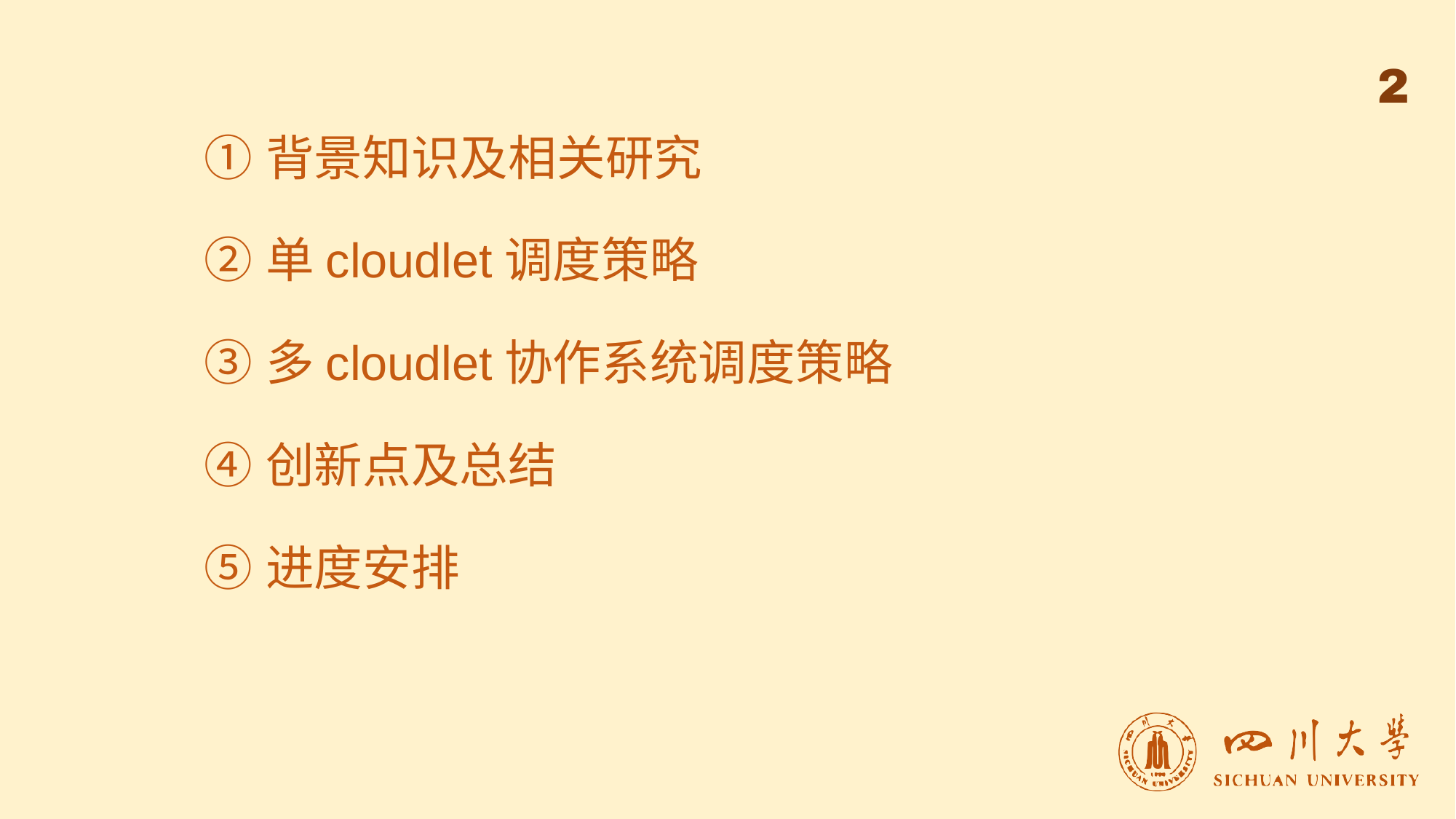

2
背景知识及相关研究
单cloudlet调度策略
多cloudlet协作系统调度策略
创新点及总结
进度安排